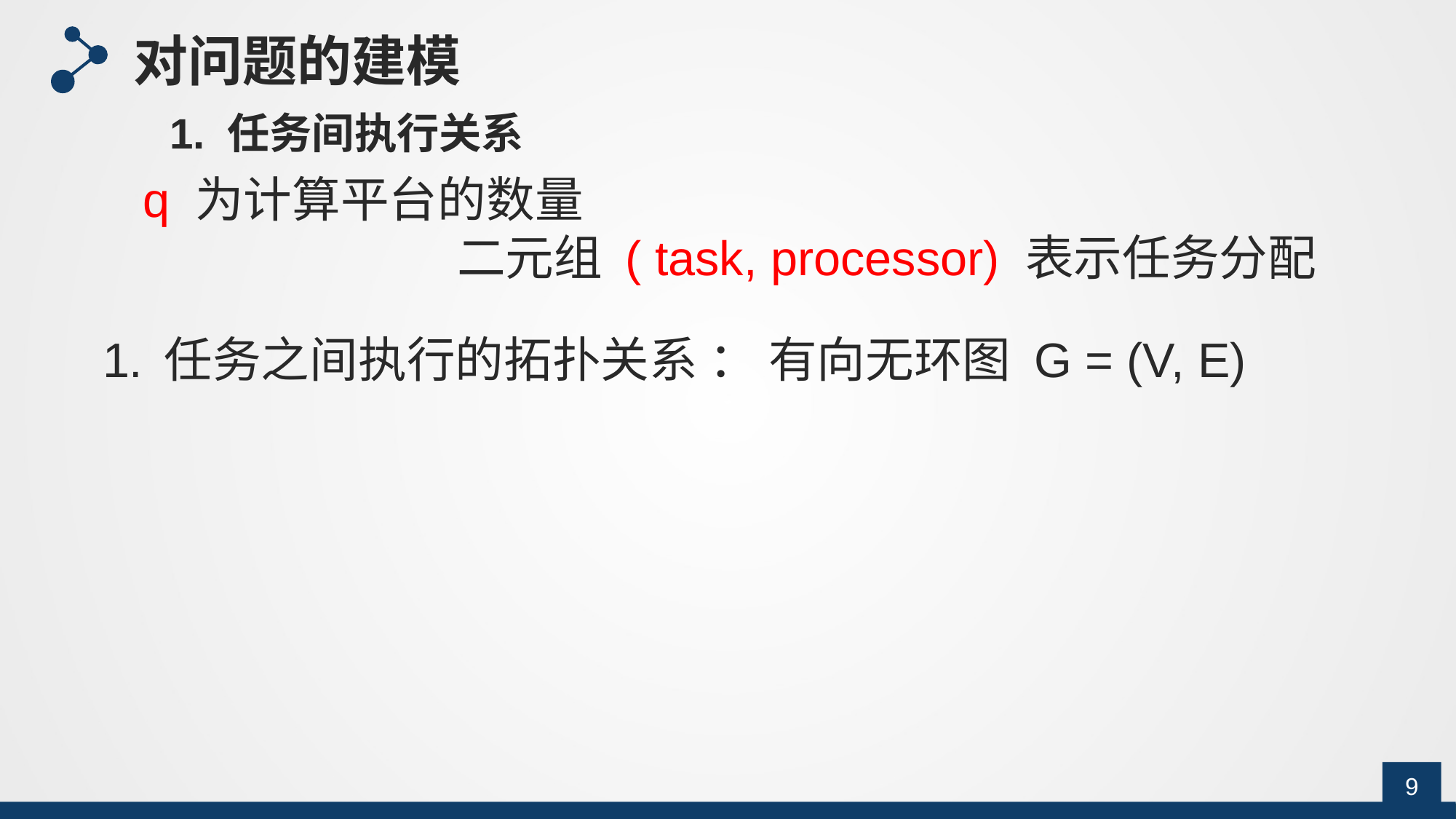

对问题的建模

1. 任务间执行关系
 q 为计算平台的数量
       			二元组 ( task, processor) 表示任务分配
任务之间执行的拓扑关系 ： 有向无环图 G = (V, E)